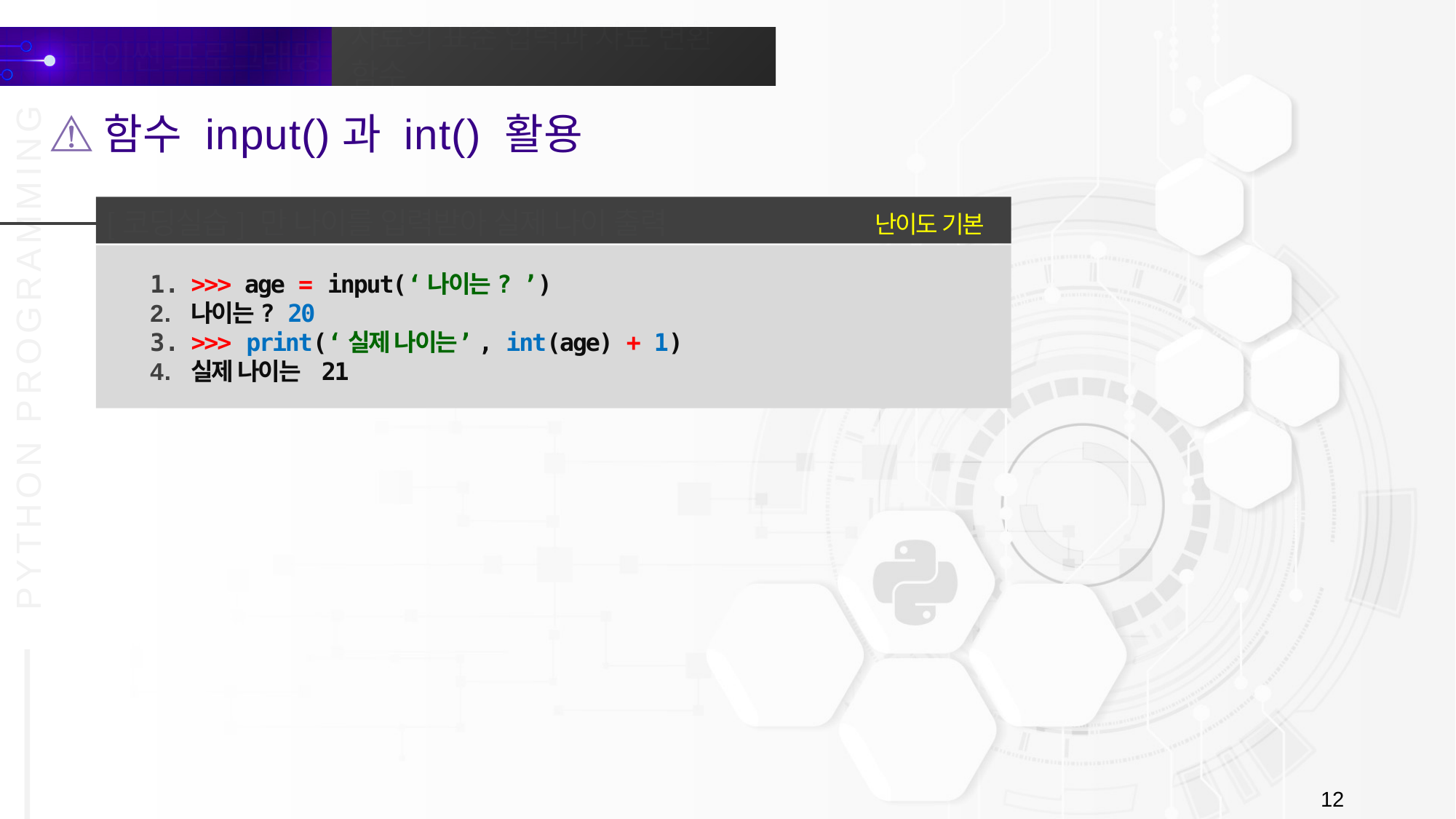

함수 input()과 int() 활용

난이도 기본
[코딩실습] 만 나이를 입력받아 실제 나이 출력
>>> age = input(‘나이는? ’)
나이는? 20
>>> print(‘실제 나이는’, int(age) + 1)
실제 나이는 21
12